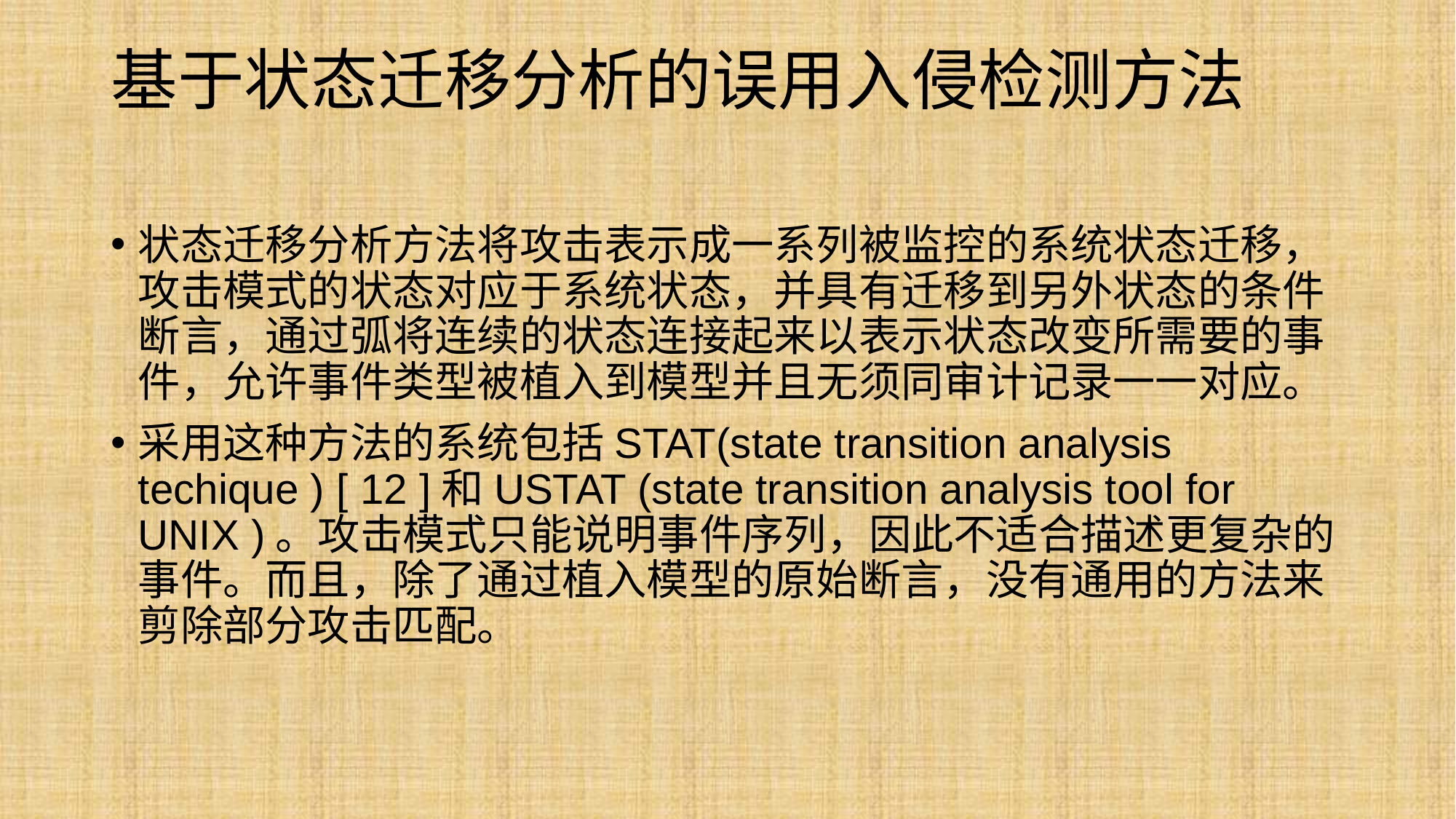

# 基于状态迁移分析的误用入侵检测方法
状态迁移分析方法将攻击表示成一系列被监控的系统状态迁移，攻击模式的状态对应于系统状态，并具有迁移到另外状态的条件断言，通过弧将连续的状态连接起来以表示状态改变所需要的事件，允许事件类型被植入到模型并且无须同审计记录一一对应。
采用这种方法的系统包括STAT(state transition analysis techique ) [ 12 ]和USTAT (state transition analysis tool for UNIX )。攻击模式只能说明事件序列，因此不适合描述更复杂的事件。而且，除了通过植入模型的原始断言，没有通用的方法来剪除部分攻击匹配。